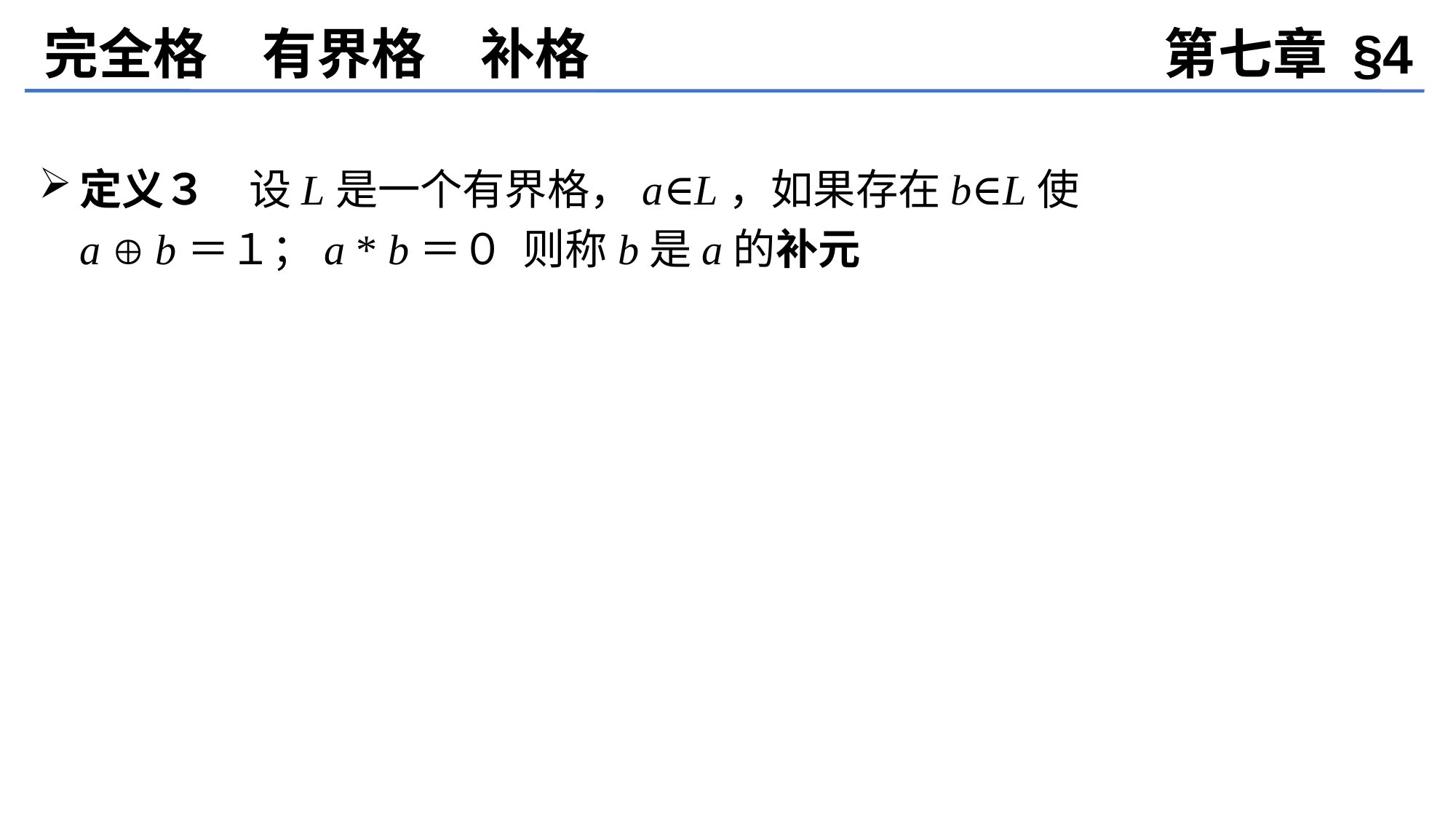

完全格　有界格　补格
第七章 §4
定义３　设L是一个有界格，a∈L，如果存在b∈L使
	a ⊕ b＝１；a * b＝０  则称b是a的补元